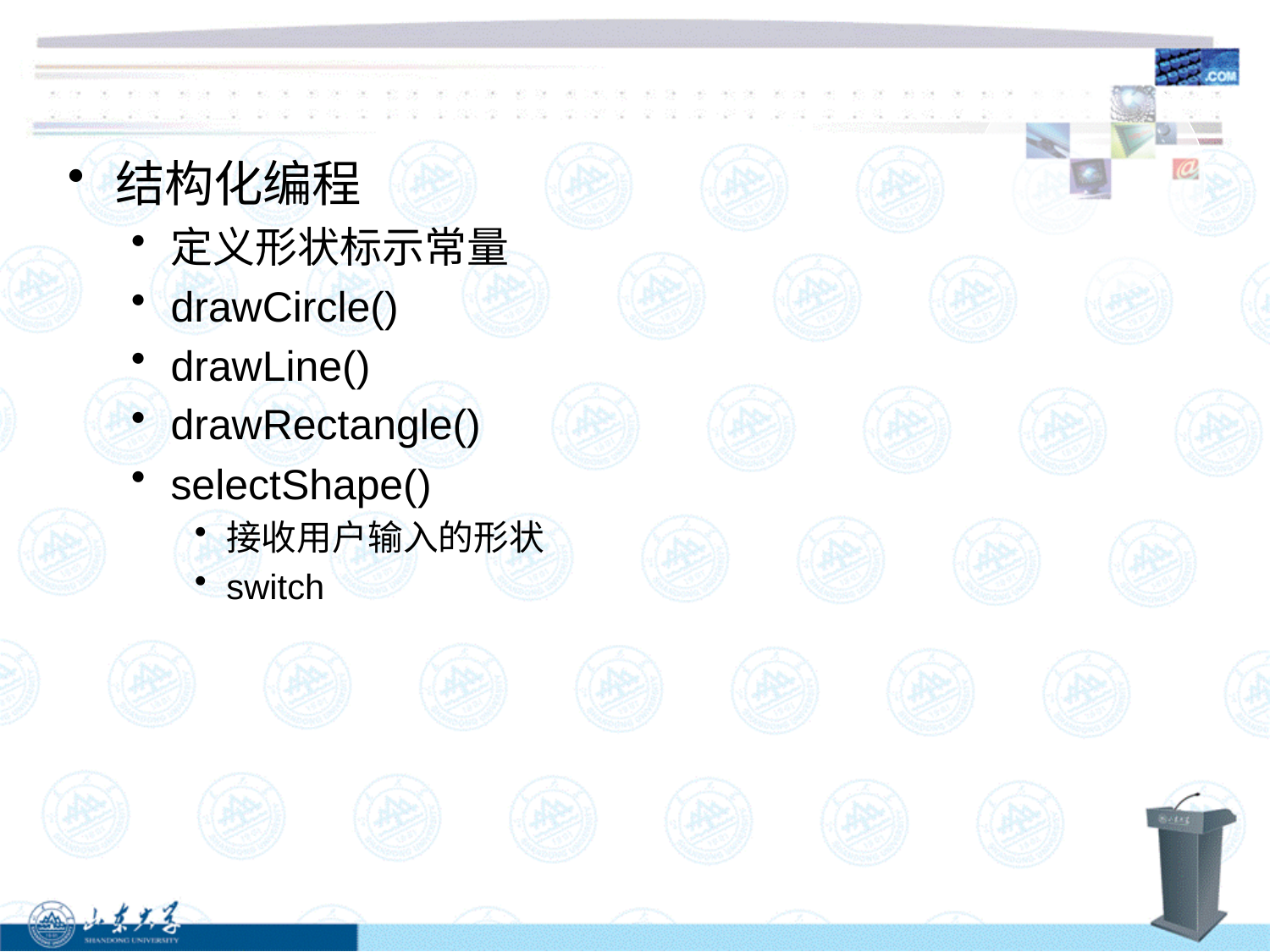

#
结构化编程
定义形状标示常量
drawCircle()
drawLine()
drawRectangle()
selectShape()
接收用户输入的形状
switch